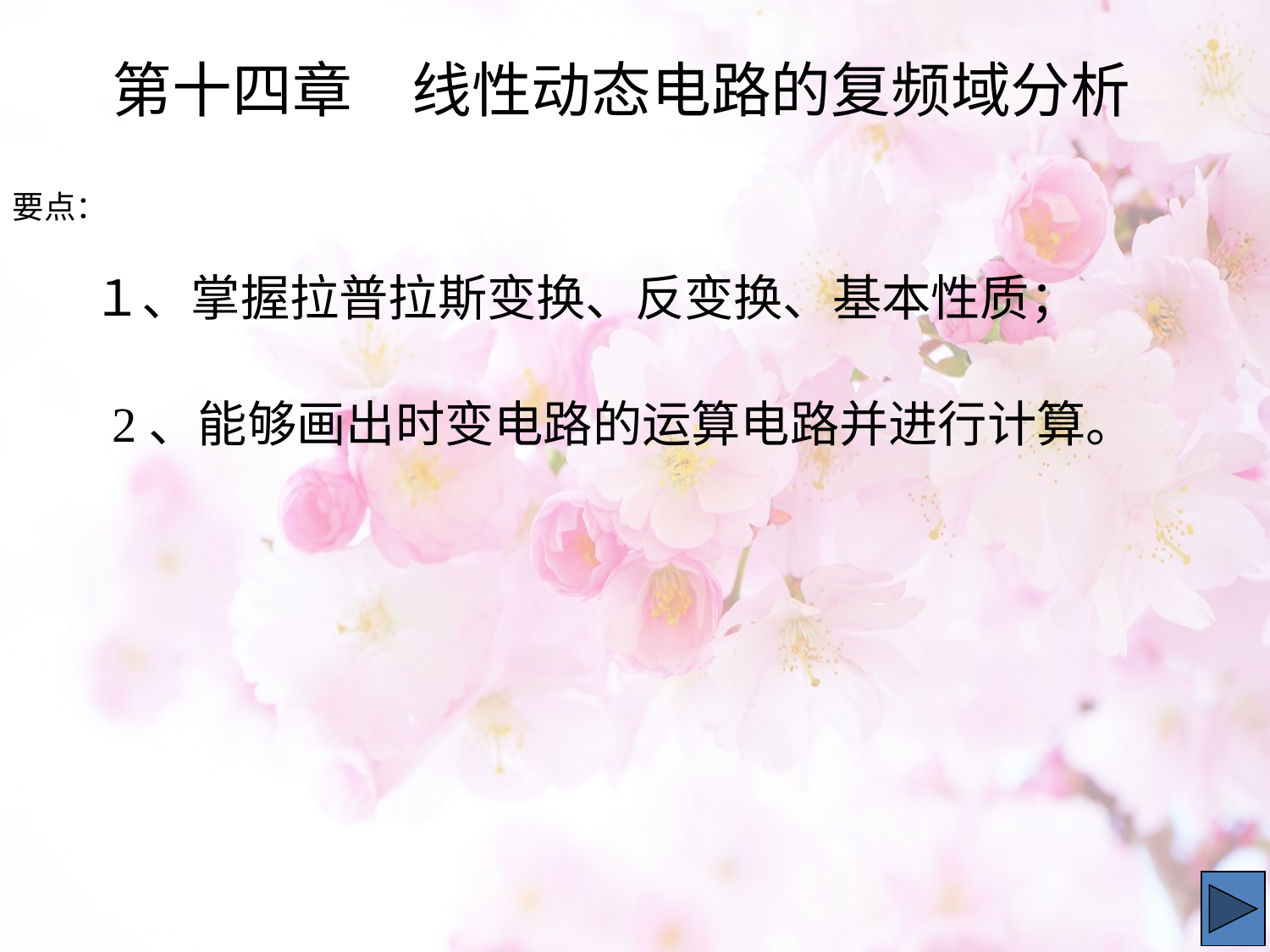

第十四章　线性动态电路的复频域分析
要点：
１、掌握拉普拉斯变换、反变换、基本性质；
2、能够画出时变电路的运算电路并进行计算。